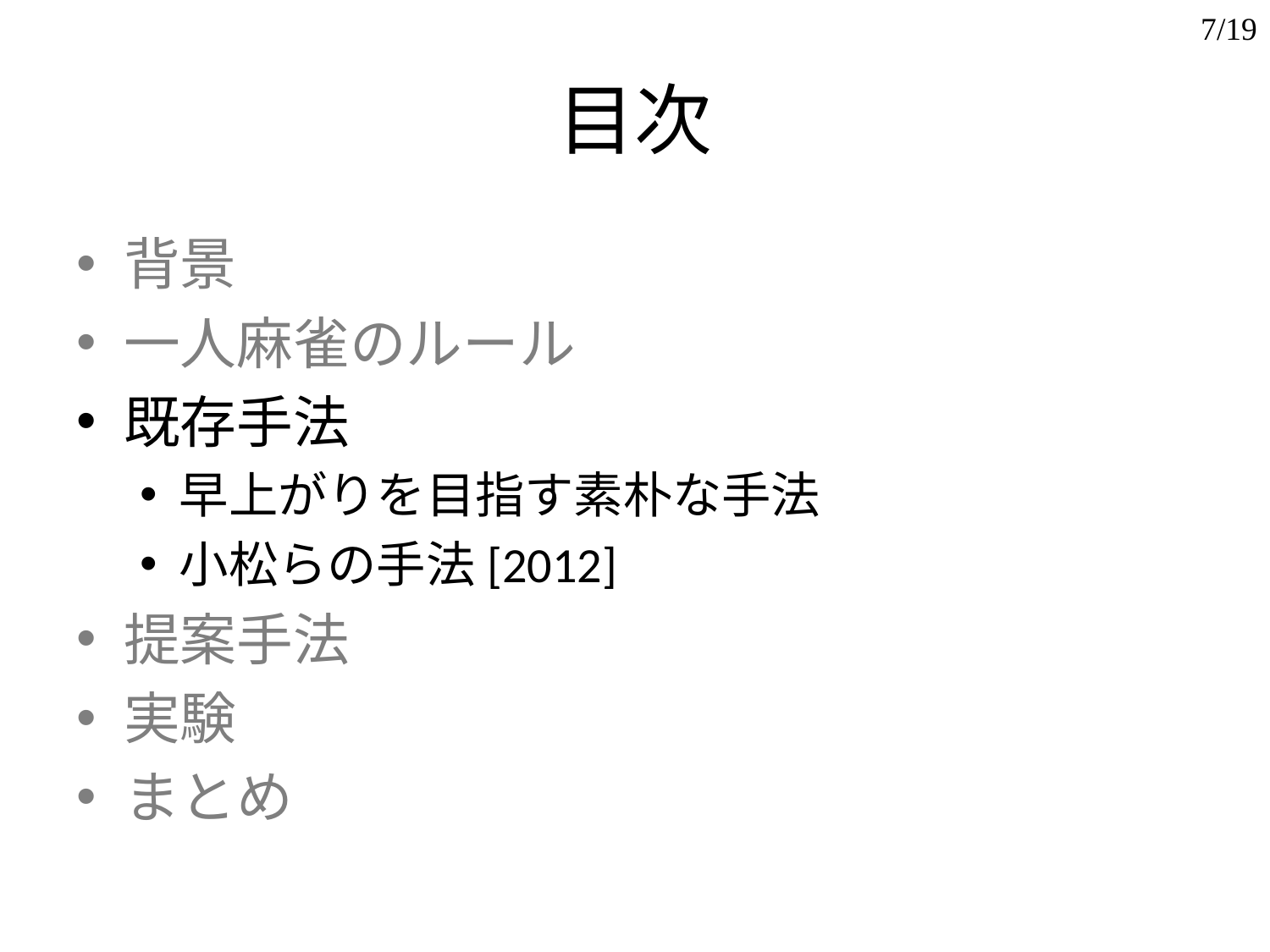

7/19
# 目次
背景
一人麻雀のルール
既存手法
早上がりを目指す素朴な手法
小松らの手法[2012]
提案手法
実験
まとめ